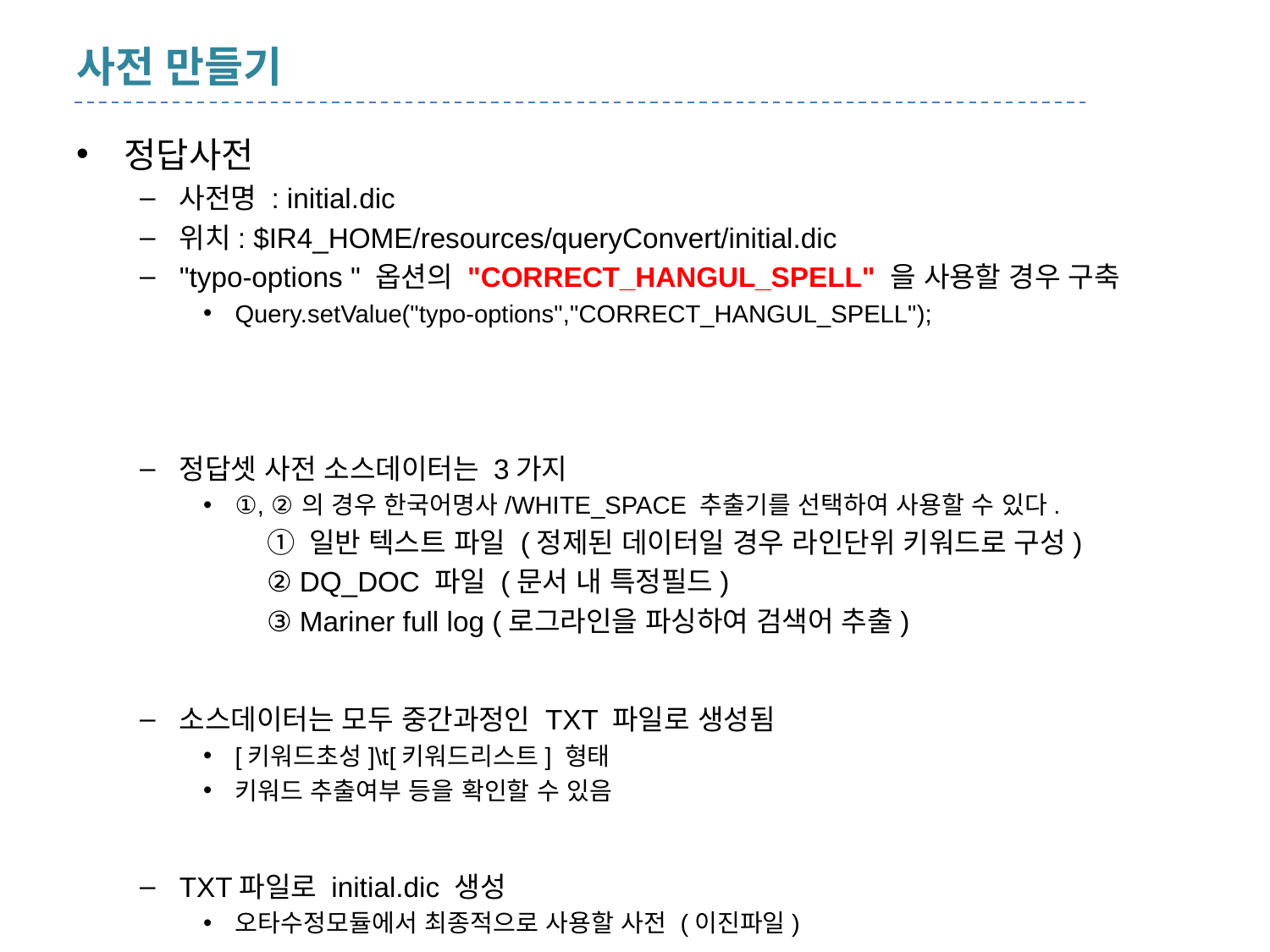

# 사전 만들기
정답사전
사전명 : initial.dic
위치: $IR4_HOME/resources/queryConvert/initial.dic
"typo-options " 옵션의 "CORRECT_HANGUL_SPELL" 을 사용할 경우 구축
Query.setValue("typo-options","CORRECT_HANGUL_SPELL");

정답셋 사전 소스데이터는 3가지
①, ②의 경우 한국어명사/WHITE_SPACE 추출기를 선택하여 사용할 수 있다.
	① 일반 텍스트 파일 (정제된 데이터일 경우 라인단위 키워드로 구성)
	② DQ_DOC 파일 (문서 내 특정필드)
	③ Mariner full log (로그라인을 파싱하여 검색어 추출)

소스데이터는 모두 중간과정인 TXT 파일로 생성됨
[키워드초성]\t[키워드리스트] 형태
키워드 추출여부 등을 확인할 수 있음

TXT파일로 initial.dic 생성
오타수정모듈에서 최종적으로 사용할 사전 (이진파일)